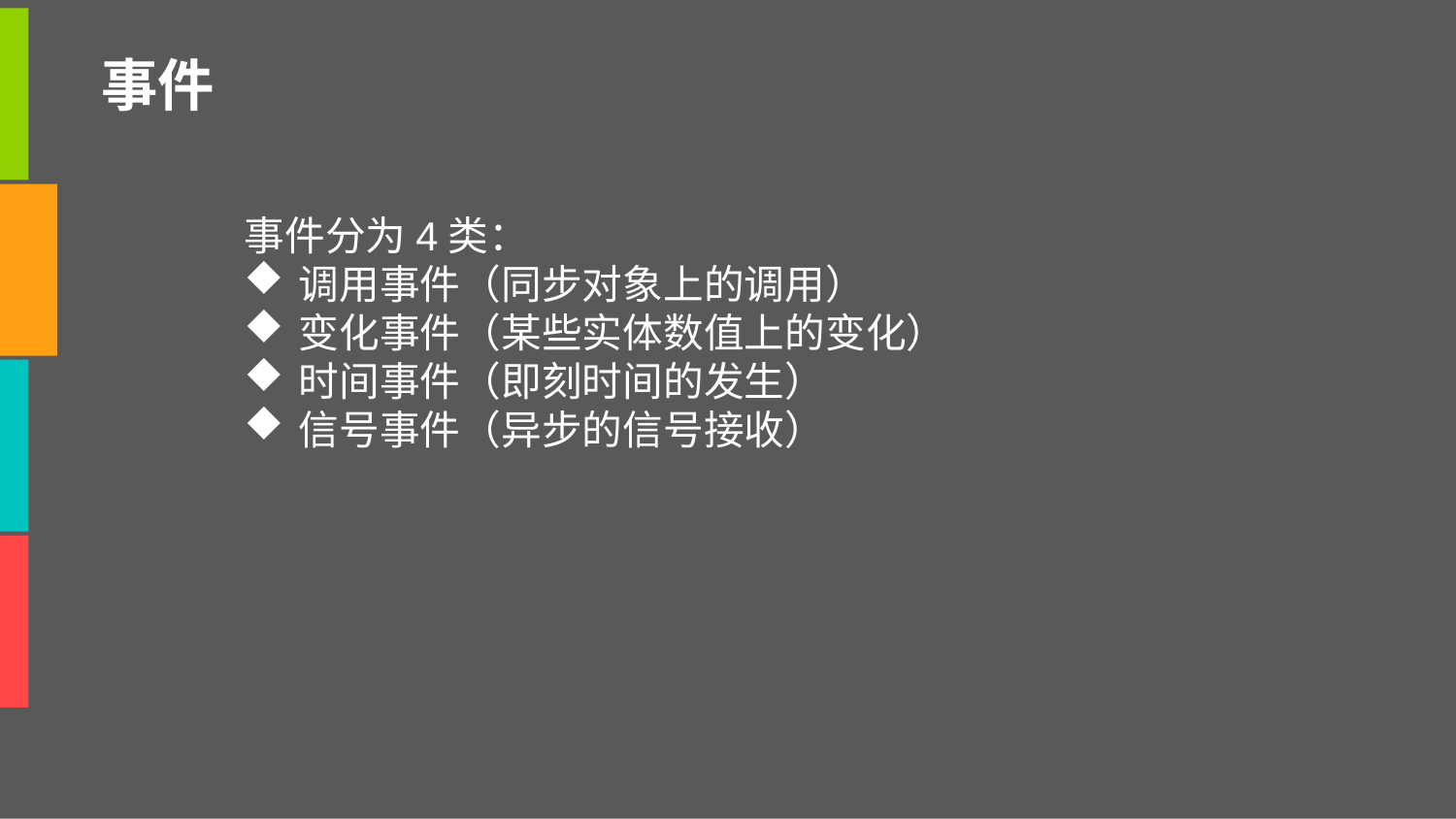

事件

事件分为4类：
调用事件（同步对象上的调用）
变化事件（某些实体数值上的变化）
时间事件（即刻时间的发生）
信号事件（异步的信号接收）